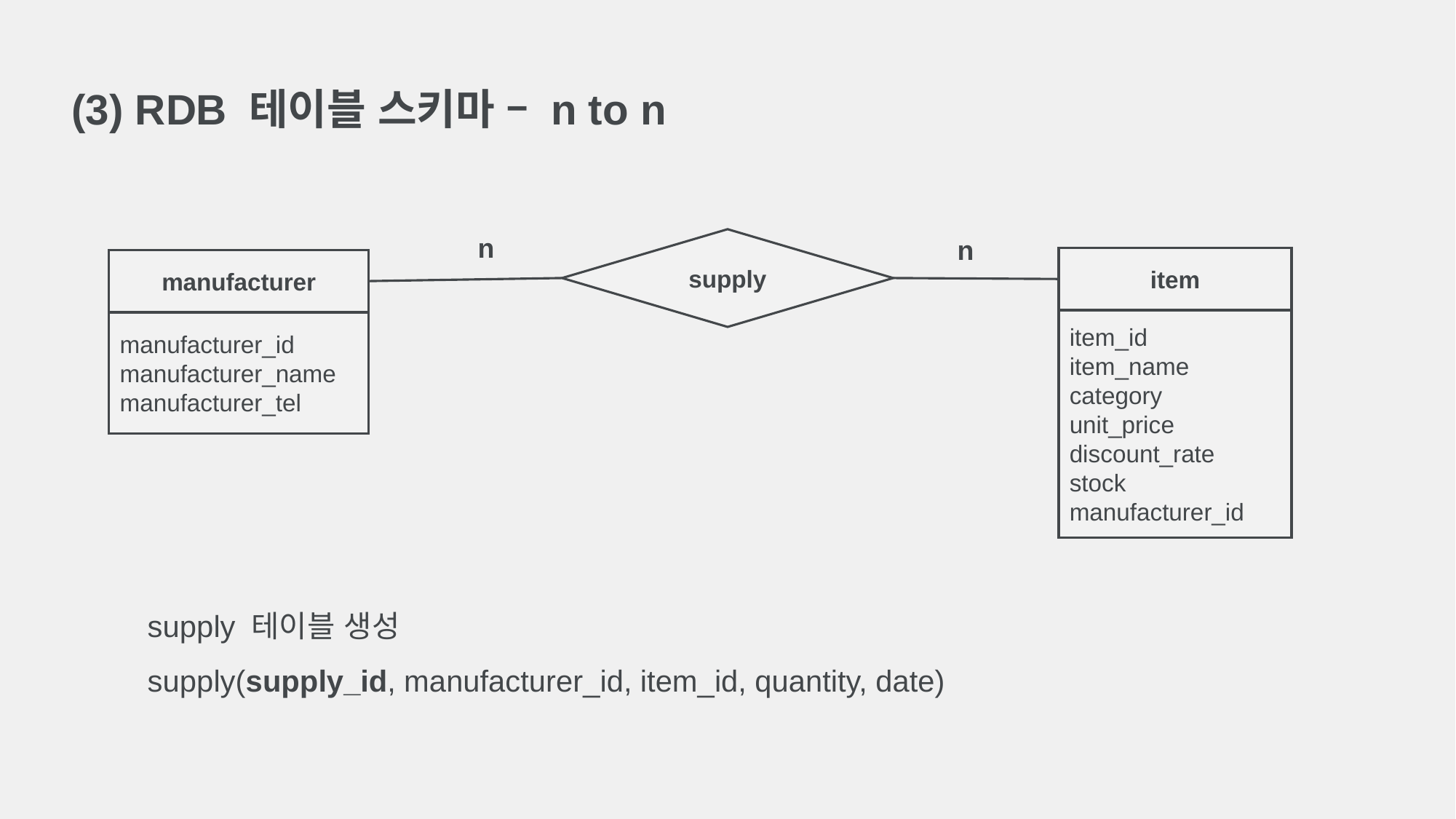

(3) RDB 테이블 스키마 – n to n
n
n
supply
item
item_id
item_name
category
unit_price
discount_rate
stock
manufacturer_id
manufacturer
manufacturer_id
manufacturer_name
manufacturer_tel
supply 테이블 생성
supply(supply_id, manufacturer_id, item_id, quantity, date)